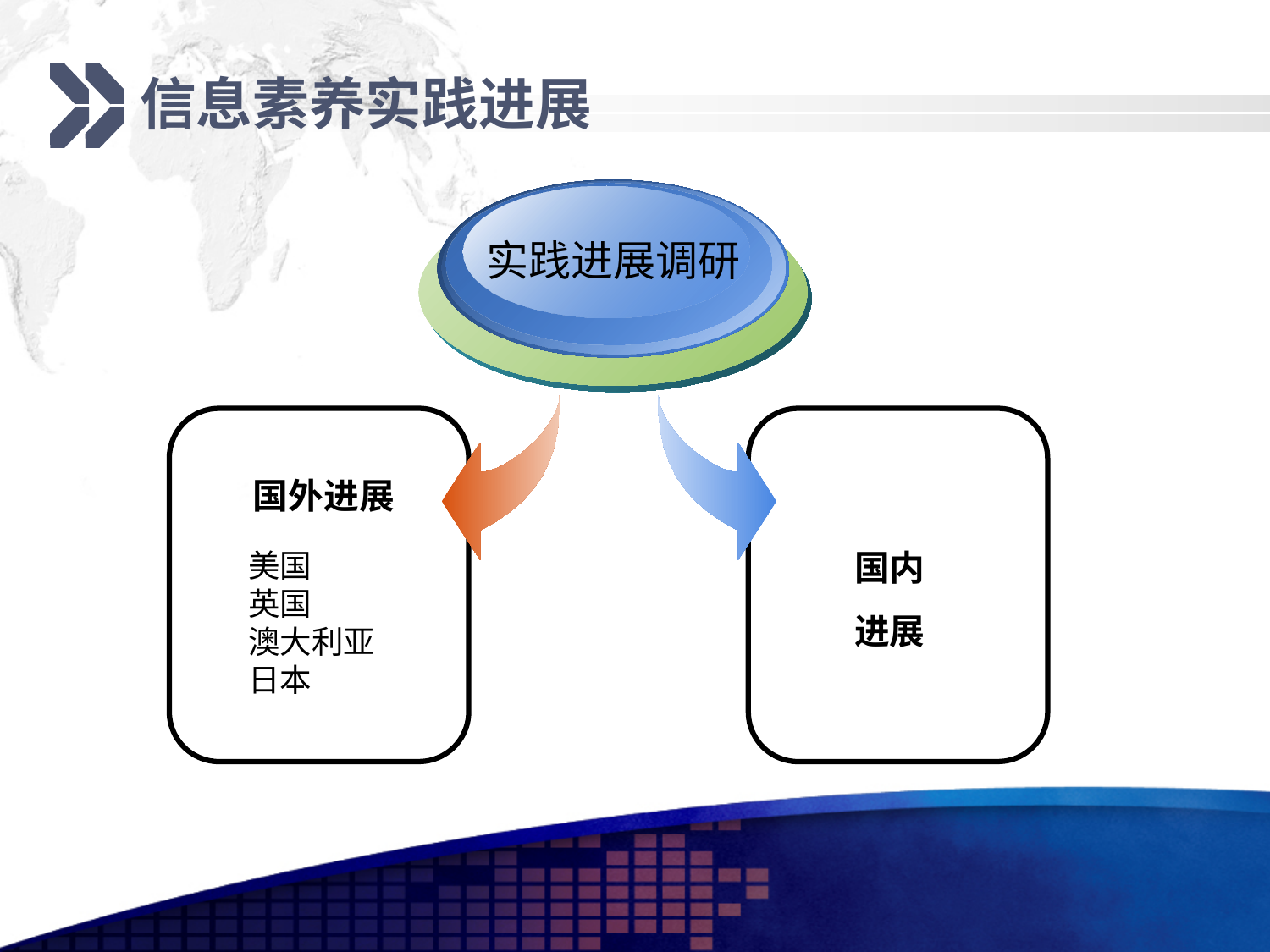

# 信息素养实践进展

实践进展调研

国外进展

美国
英国
澳大利亚
日本

国内
进展